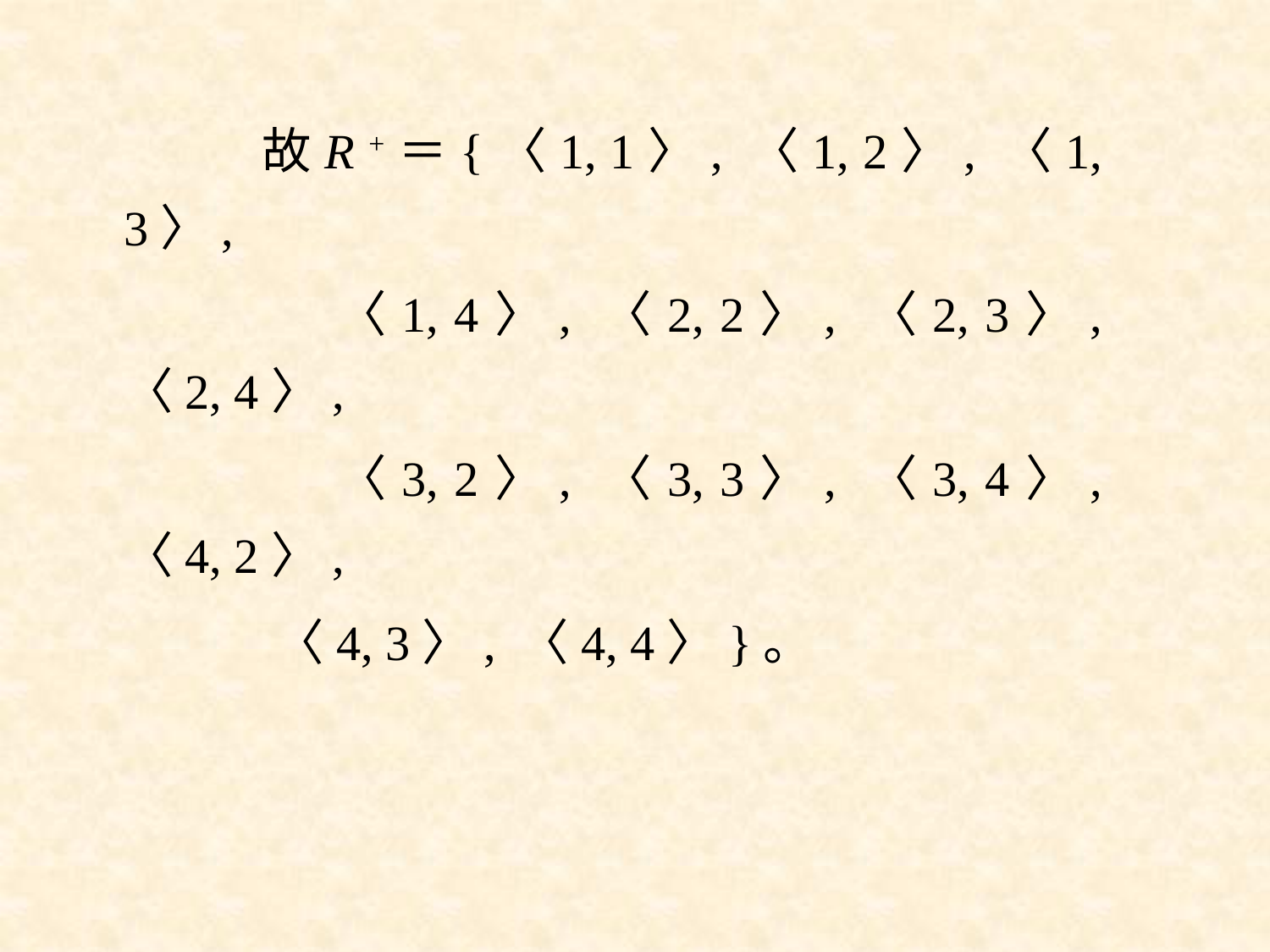

故R +＝{〈1, 1〉, 〈1, 2〉, 〈1, 3〉,
                 〈1, 4〉, 〈2, 2〉, 〈2, 3〉, 〈2, 4〉,
                 〈3, 2〉, 〈3, 3〉, 〈3, 4〉, 〈4, 2〉,
                 〈4, 3〉, 〈4, 4〉}。